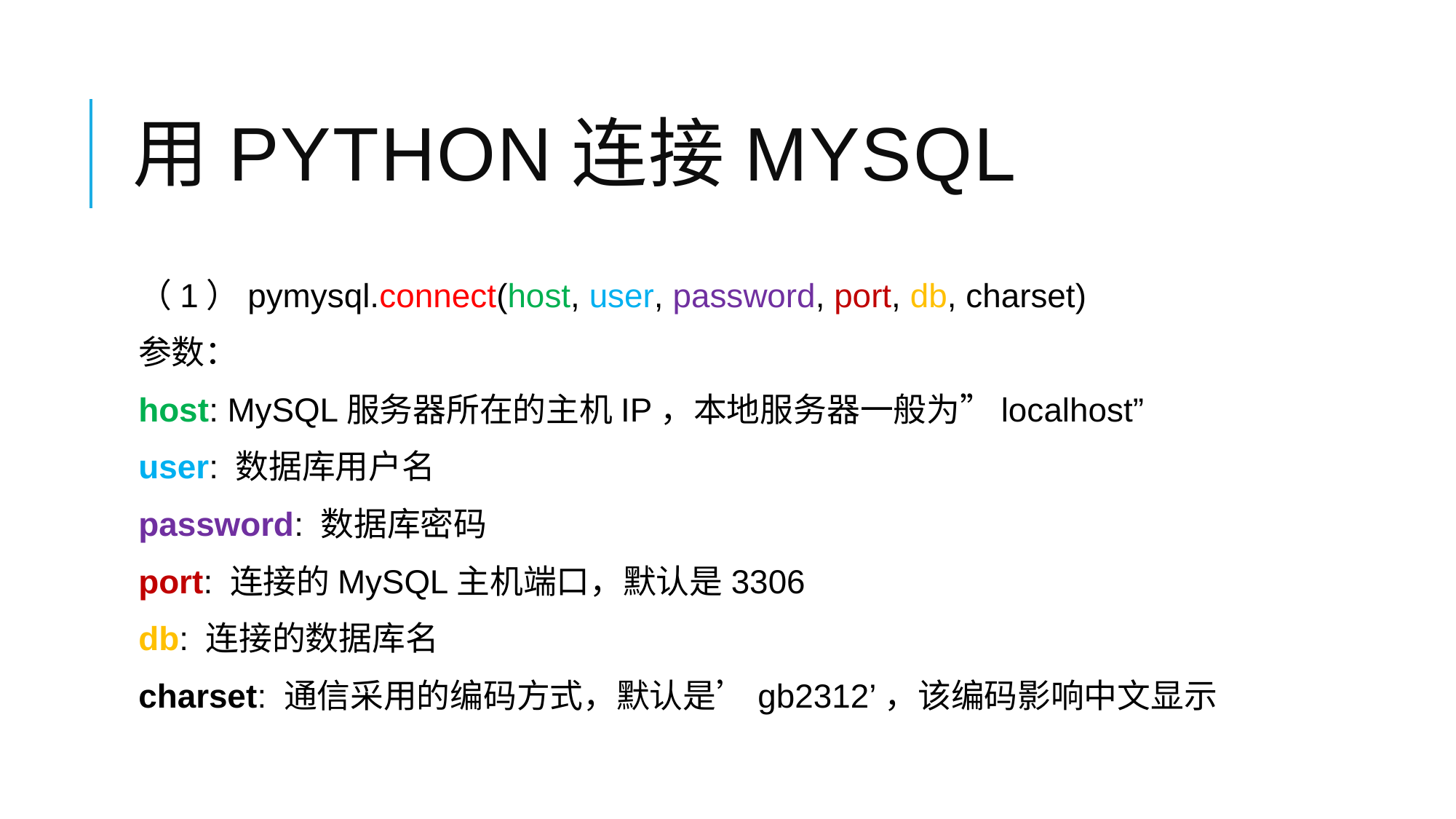

# 用Python连接MySQL
（1）pymysql.connect(host, user, password, port, db, charset)
参数：
host: MySQL服务器所在的主机IP，本地服务器一般为”localhost”
user: 数据库用户名
password: 数据库密码
port: 连接的MySQL主机端口，默认是3306
db: 连接的数据库名
charset: 通信采用的编码方式，默认是’gb2312’，该编码影响中文显示